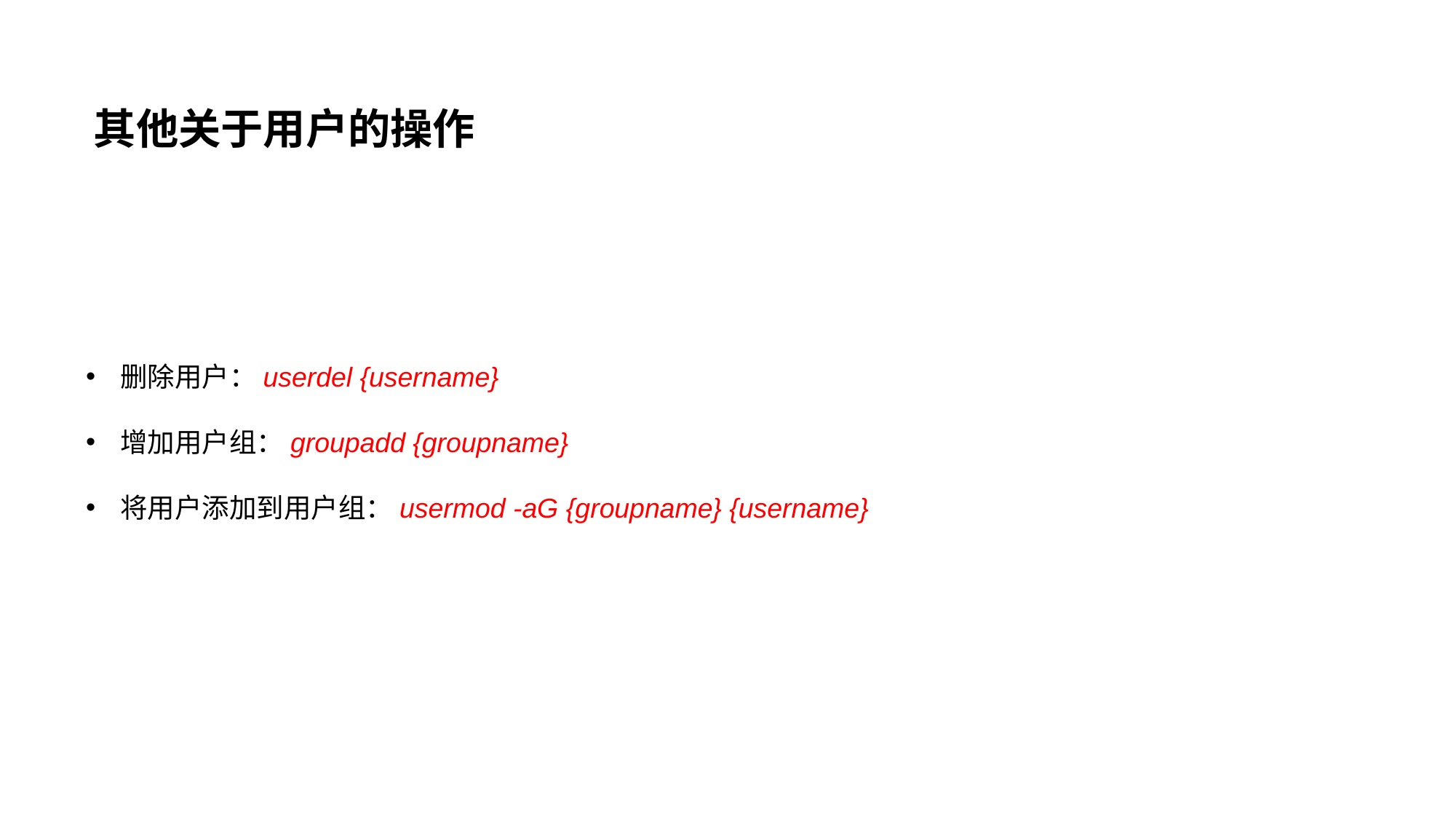

其他关于用户的操作
删除用户：userdel {username}

增加用户组：groupadd {groupname}

将用户添加到用户组：usermod -aG {groupname} {username}